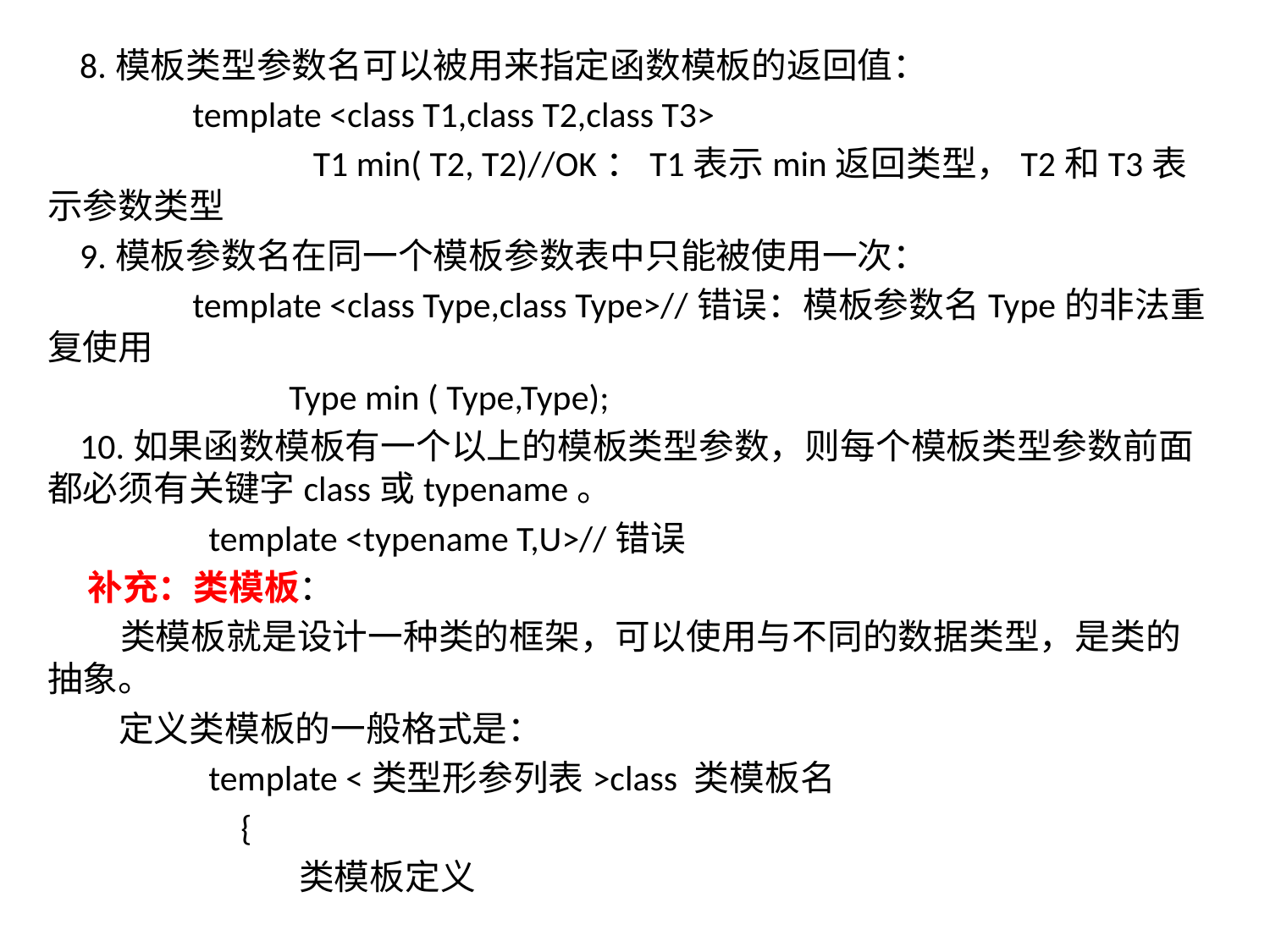

8.模板类型参数名可以被用来指定函数模板的返回值：
                  template <class T1,class T2,class T3>
                                 T1 min( T2, T2)//OK：T1表示min返回类型，T2和T3表示参数类型
    9.模板参数名在同一个模板参数表中只能被使用一次：
                  template <class Type,class Type>//错误：模板参数名Type的非法重复使用
                              Type min ( Type,Type);
    10.如果函数模板有一个以上的模板类型参数，则每个模板类型参数前面都必须有关键字class或typename。
                    template <typename T,U>//错误
    补充：类模板：
        类模板就是设计一种类的框架，可以使用与不同的数据类型，是类的抽象。
        定义类模板的一般格式是：
                    template <类型形参列表>class 类模板名
                        {
                               类模板定义